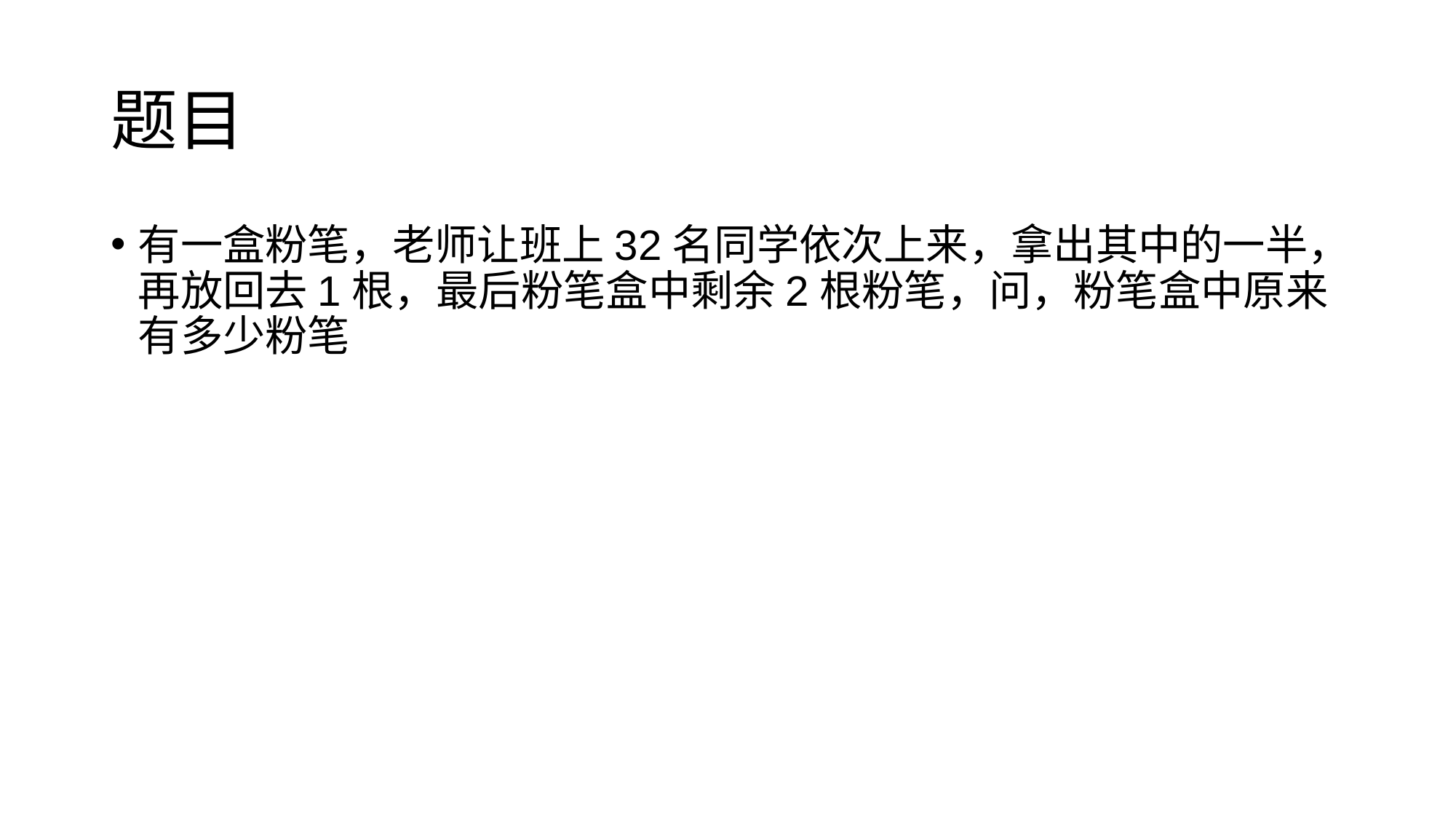

# 题目
有一盒粉笔，老师让班上32名同学依次上来，拿出其中的一半，再放回去1根，最后粉笔盒中剩余2根粉笔，问，粉笔盒中原来有多少粉笔